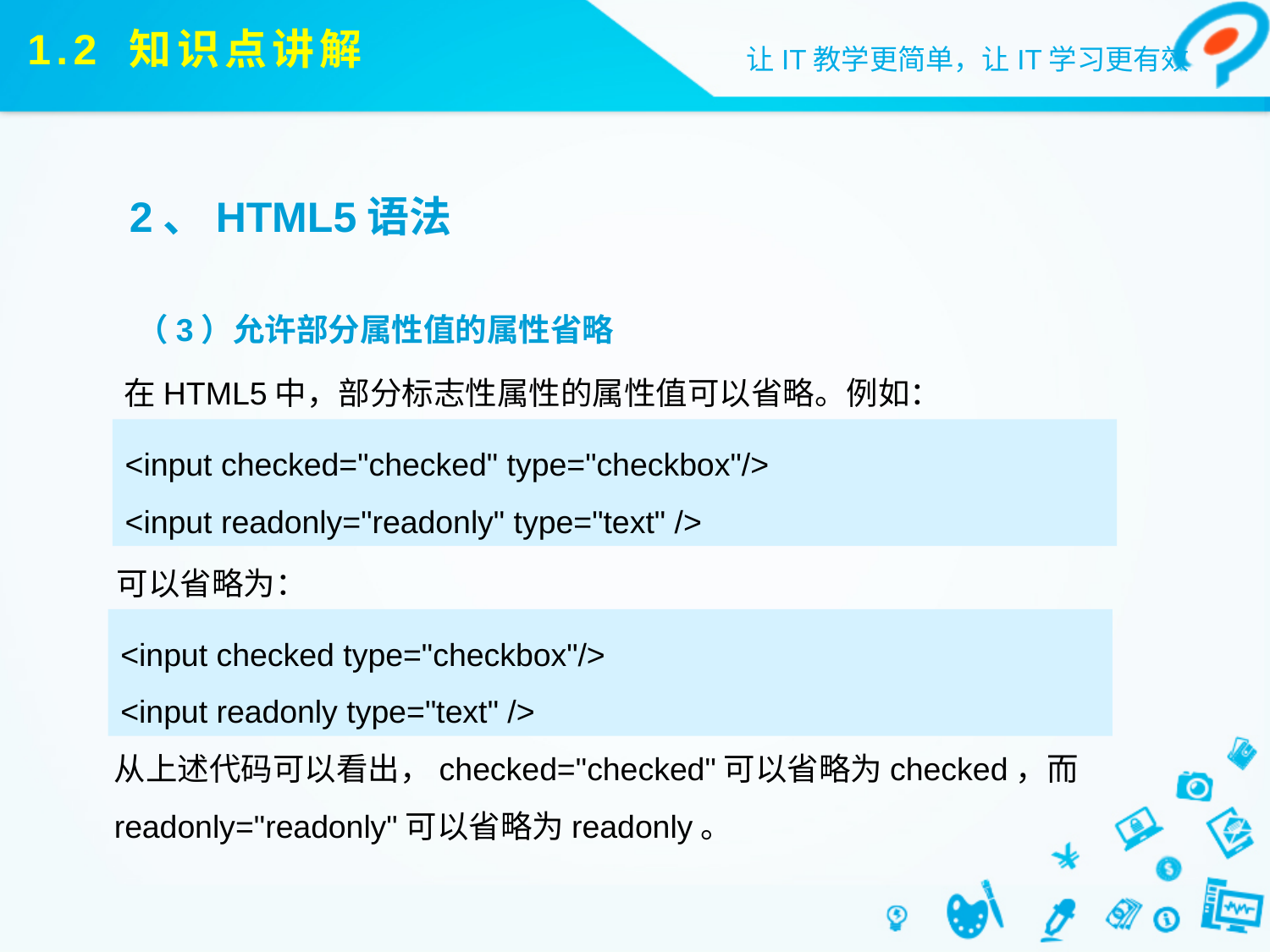

# 1.2 知识点讲解
2、HTML5语法
（3）允许部分属性值的属性省略
      在HTML5中，部分标志性属性的属性值可以省略。例如：

     可以省略为：
<input checked="checked" type="checkbox"/>
<input readonly="readonly" type="text" />
<input checked type="checkbox"/>
<input readonly type="text" />
从上述代码可以看出，checked="checked"可以省略为checked，而readonly="readonly"可以省略为readonly。